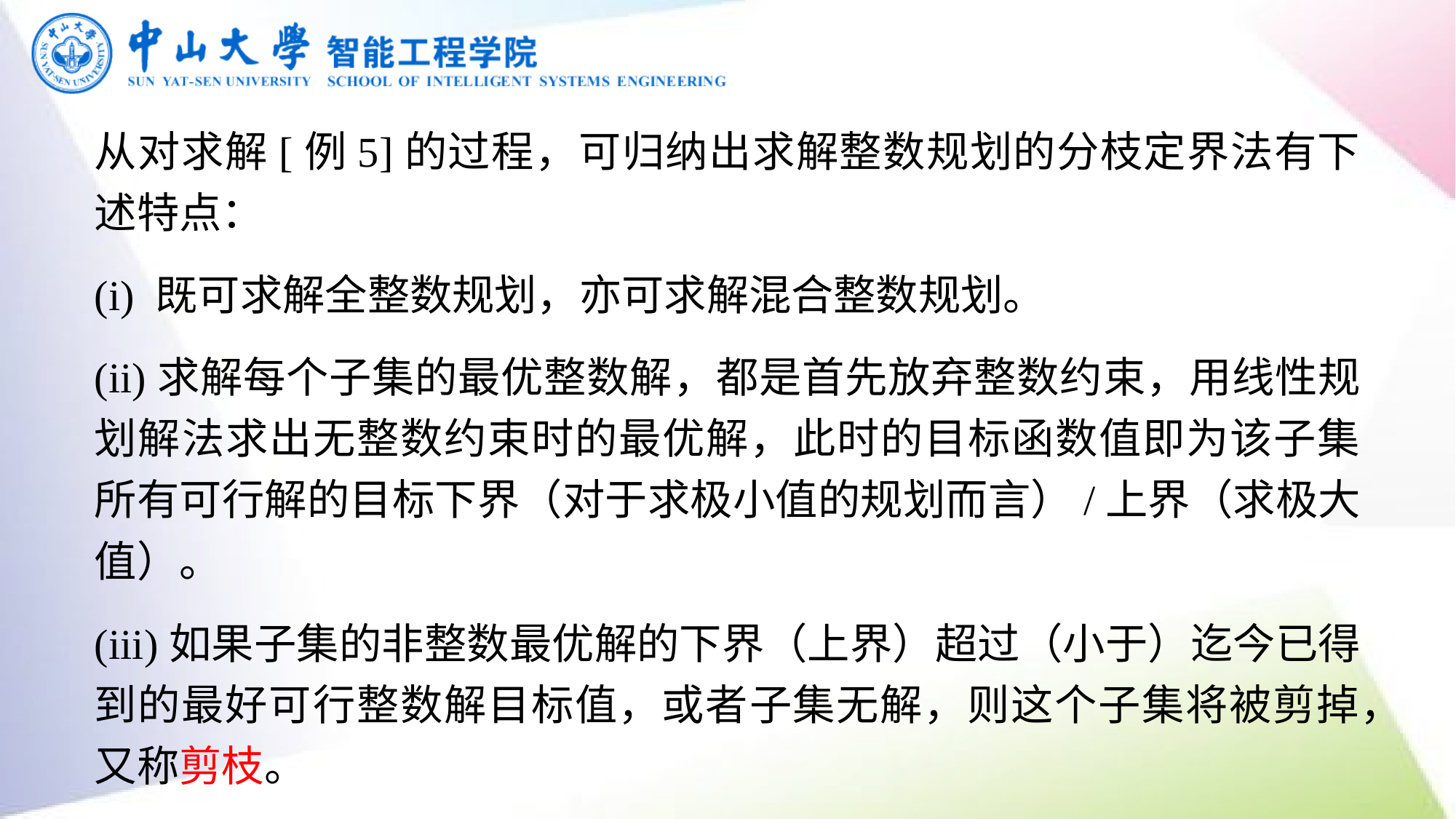

从对求解[例5]的过程，可归纳出求解整数规划的分枝定界法有下述特点：
(i) 既可求解全整数规划，亦可求解混合整数规划。
(ii)求解每个子集的最优整数解，都是首先放弃整数约束，用线性规划解法求出无整数约束时的最优解，此时的目标函数值即为该子集所有可行解的目标下界（对于求极小值的规划而言）/上界（求极大值）。
(iii)如果子集的非整数最优解的下界（上界）超过（小于）迄今已得到的最好可行整数解目标值，或者子集无解，则这个子集将被剪掉，又称剪枝。